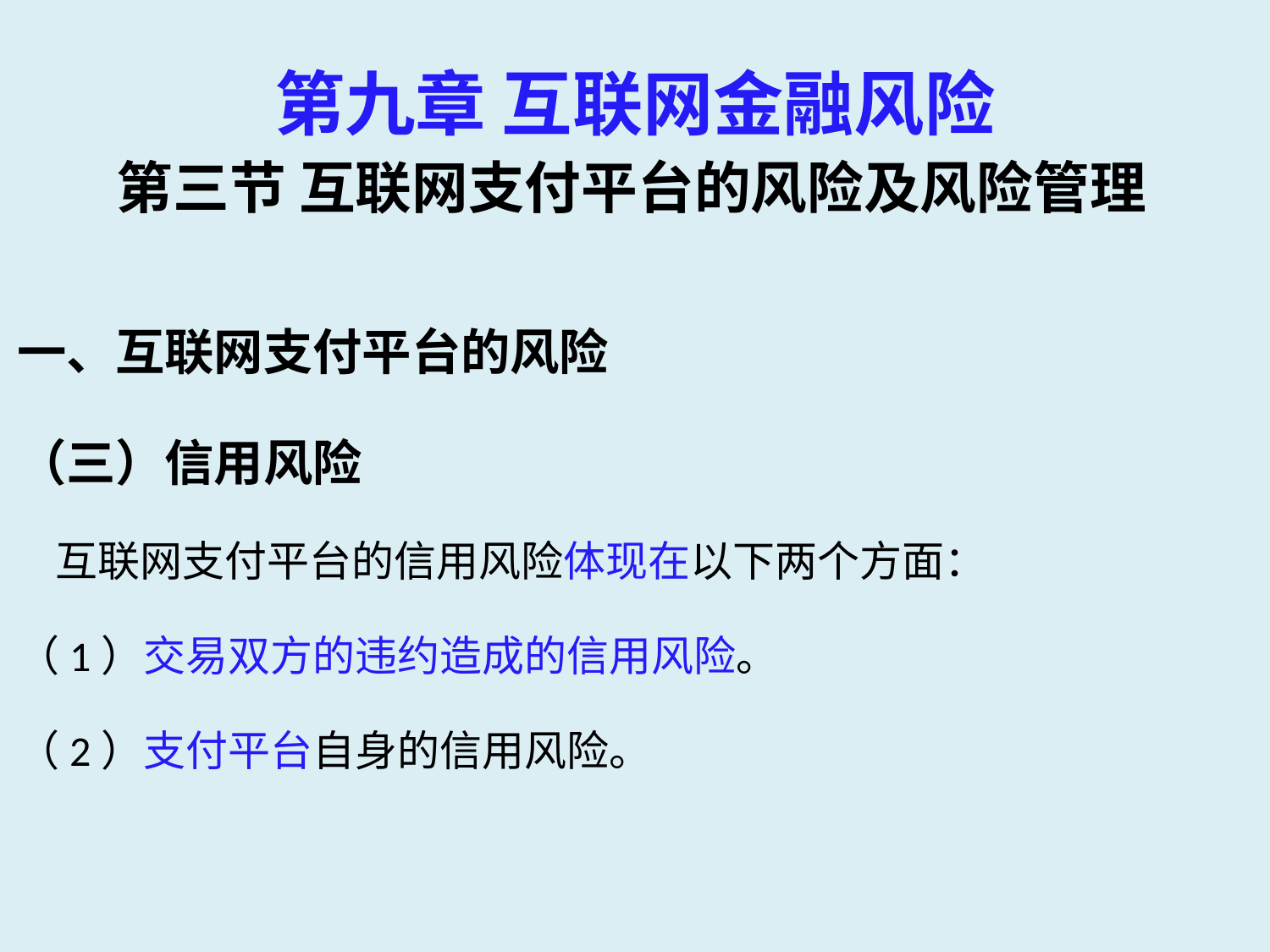

# 第九章 互联网金融风险
第三节 互联网支付平台的风险及风险管理

一、互联网支付平台的风险
（三）信用风险
   互联网支付平台的信用风险体现在以下两个方面：
（1）交易双方的违约造成的信用风险。
（2）支付平台自身的信用风险。
33